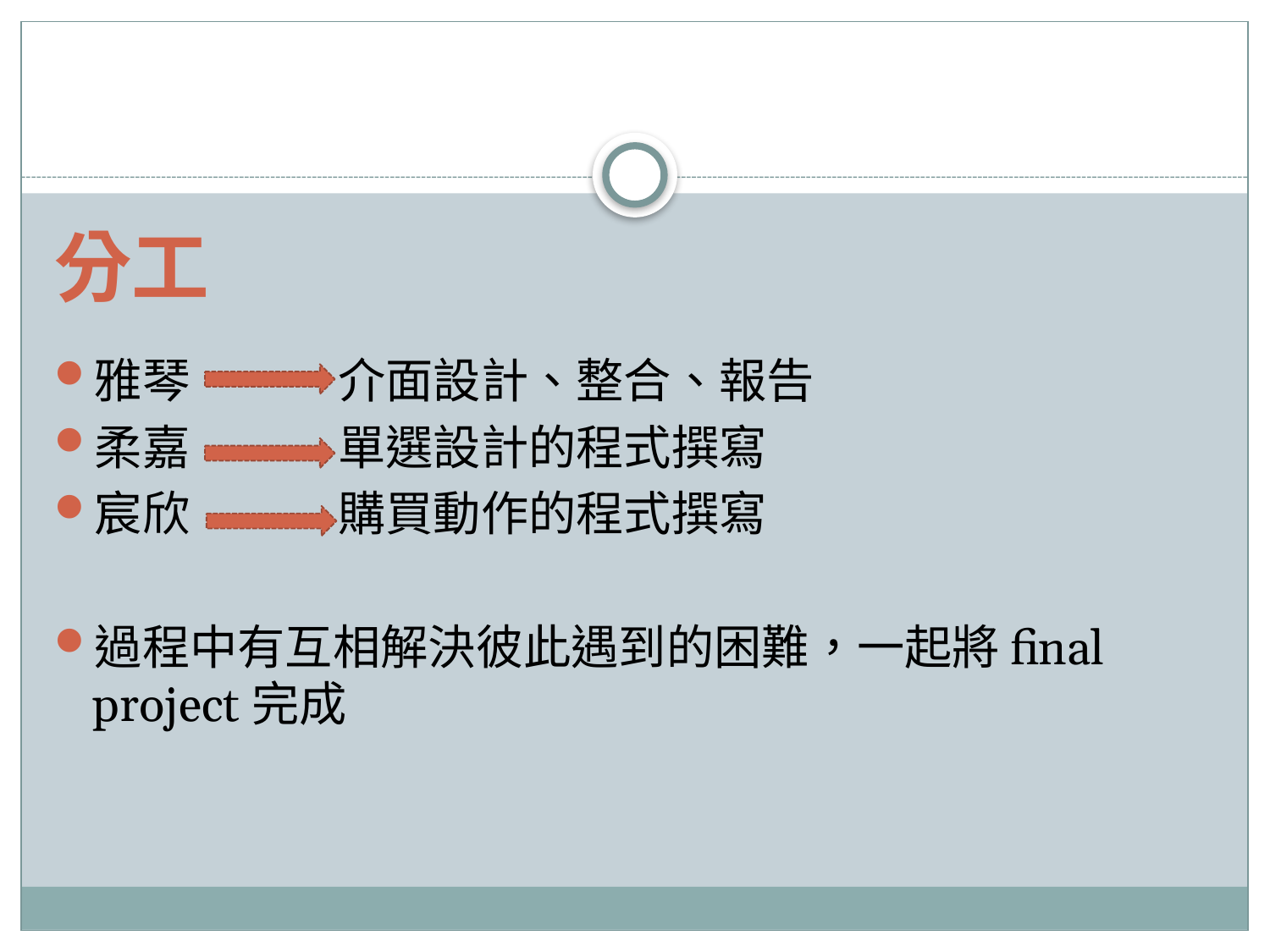

#
分工

雅琴              介面設計、整合、報告
柔嘉              單選設計的程式撰寫
宸欣              購買動作的程式撰寫

過程中有互相解決彼此遇到的困難，一起將final project完成